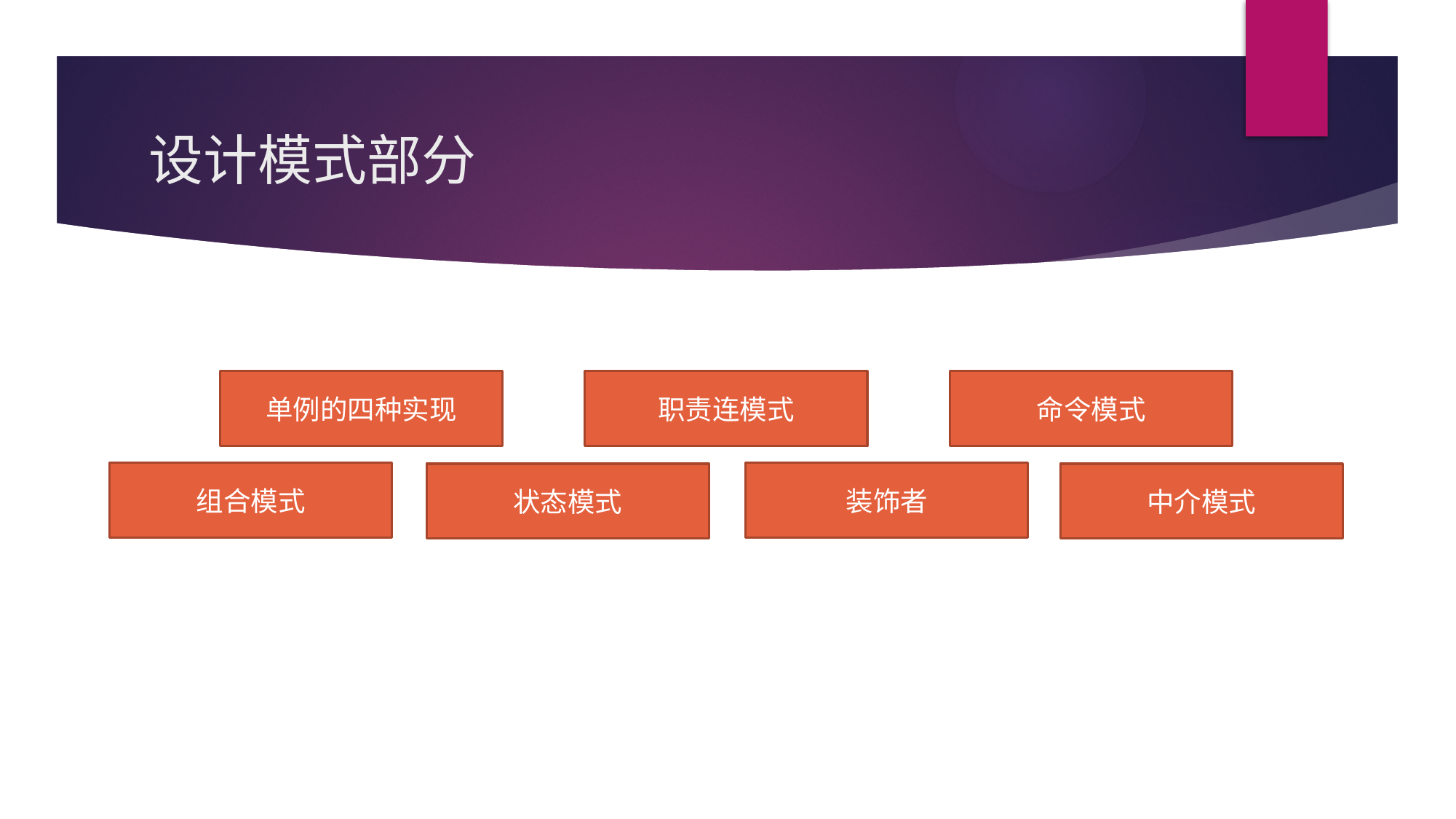

# 设计模式部分

单例的四种实现
职责连模式
命令模式
组合模式
装饰者
状态模式
中介模式